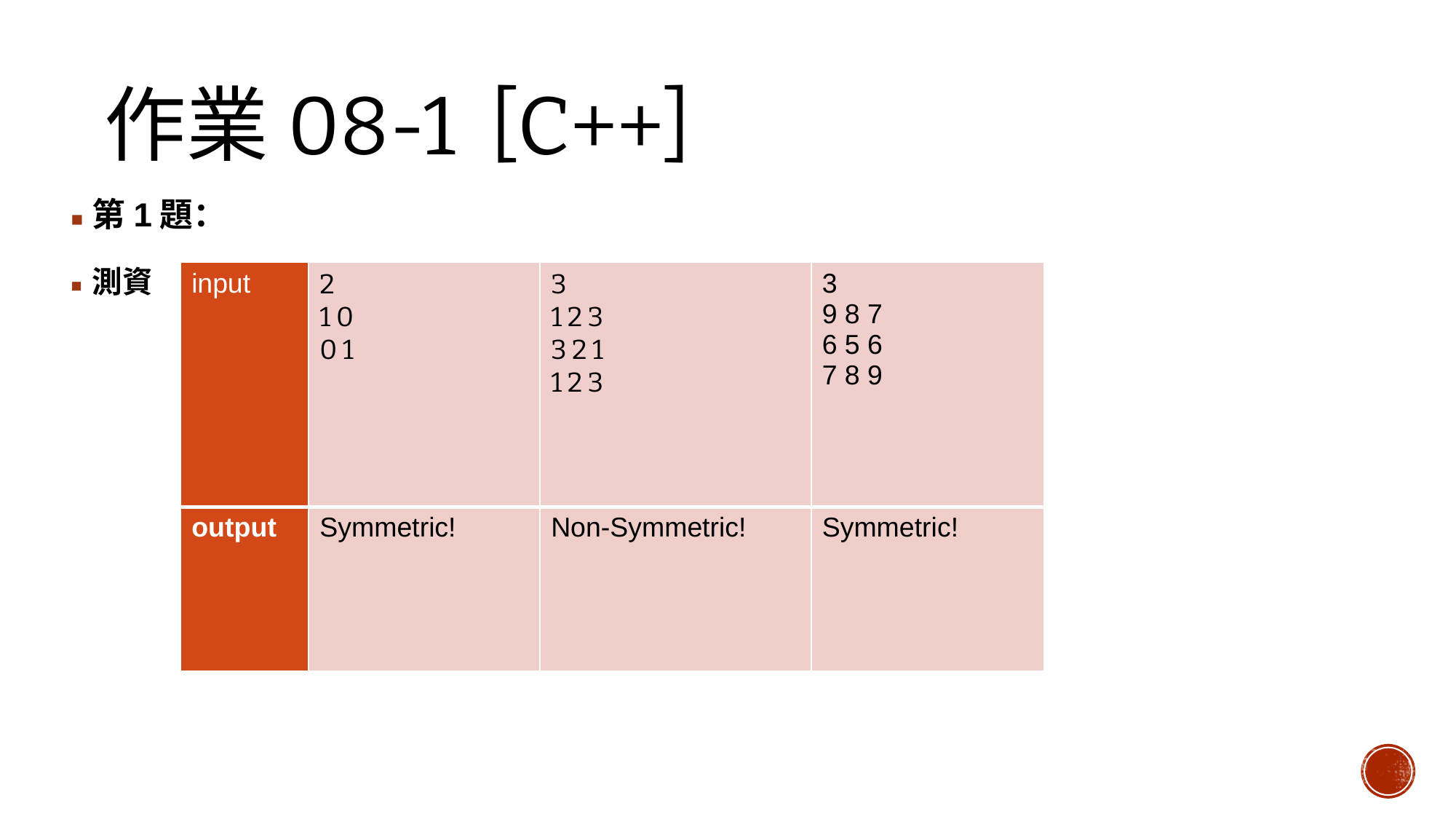

# 作業08-1  [C++]
第1題：

測資

| input | 2 1 0 0 1 | 3 1 2 3 3 2 1 1 2 3 | 3 9 8 7 6 5 6 7 8 9 |
| --- | --- | --- | --- |
| output | Symmetric! | Non-Symmetric! | Symmetric! |